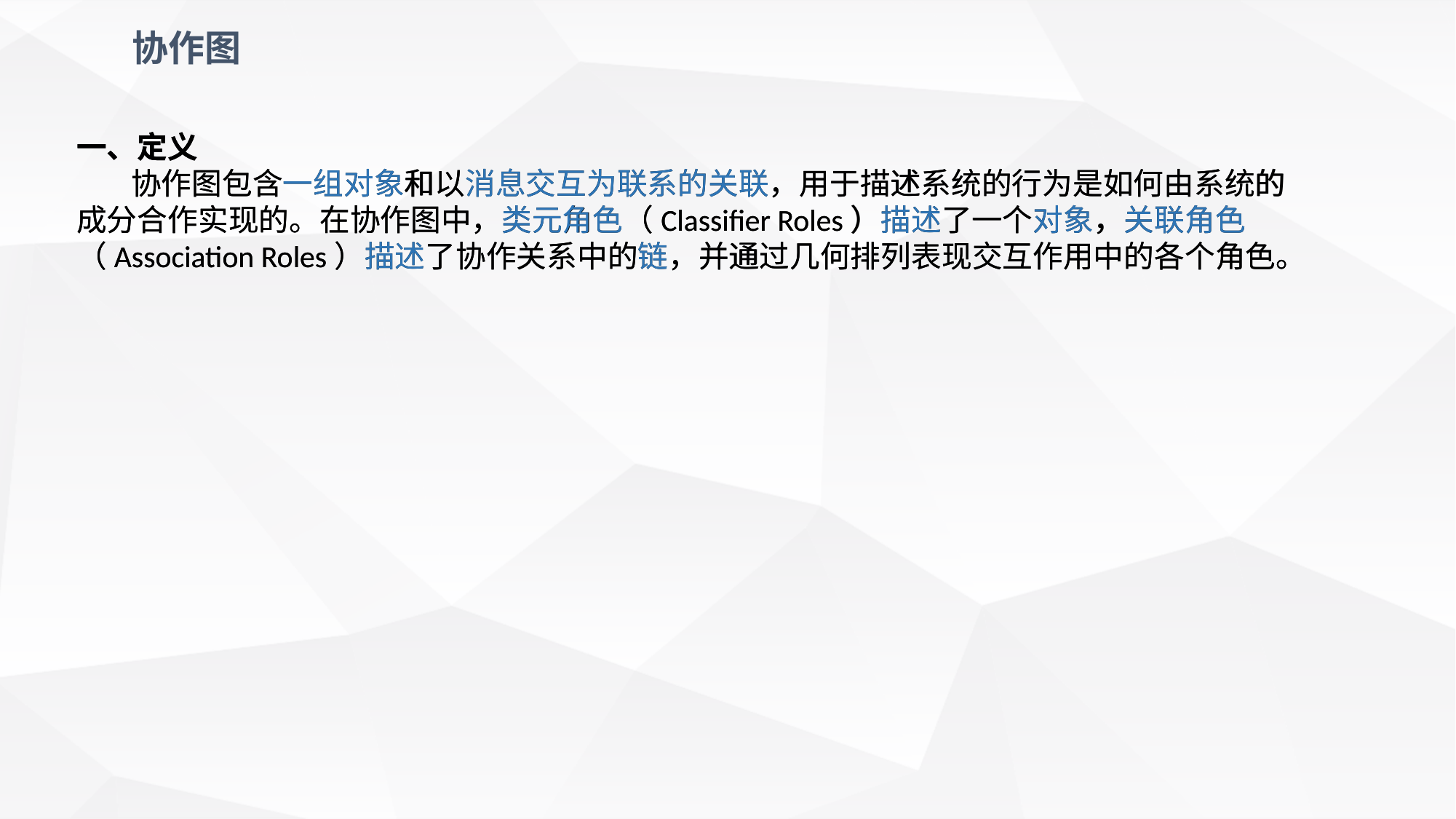

协作图
一、定义
协作图包含一组对象和以消息交互为联系的关联，用于描述系统的行为是如何由系统的成分合作实现的。在协作图中，类元角色（Classifier Roles）描述了一个对象，关联角色（Association Roles）描述了协作关系中的链，并通过几何排列表现交互作用中的各个角色。

一、定义
协作图包含一组对象和以消息交互为联系的关联，用于描述系统的行为是如何由系统的成分合作实现的。在协作图中，类元角色（Classifier Roles）描述了一个对象，关联角色（Association Roles）描述了协作关系中的链，并通过几何排列表现交互作用中的各个角色。